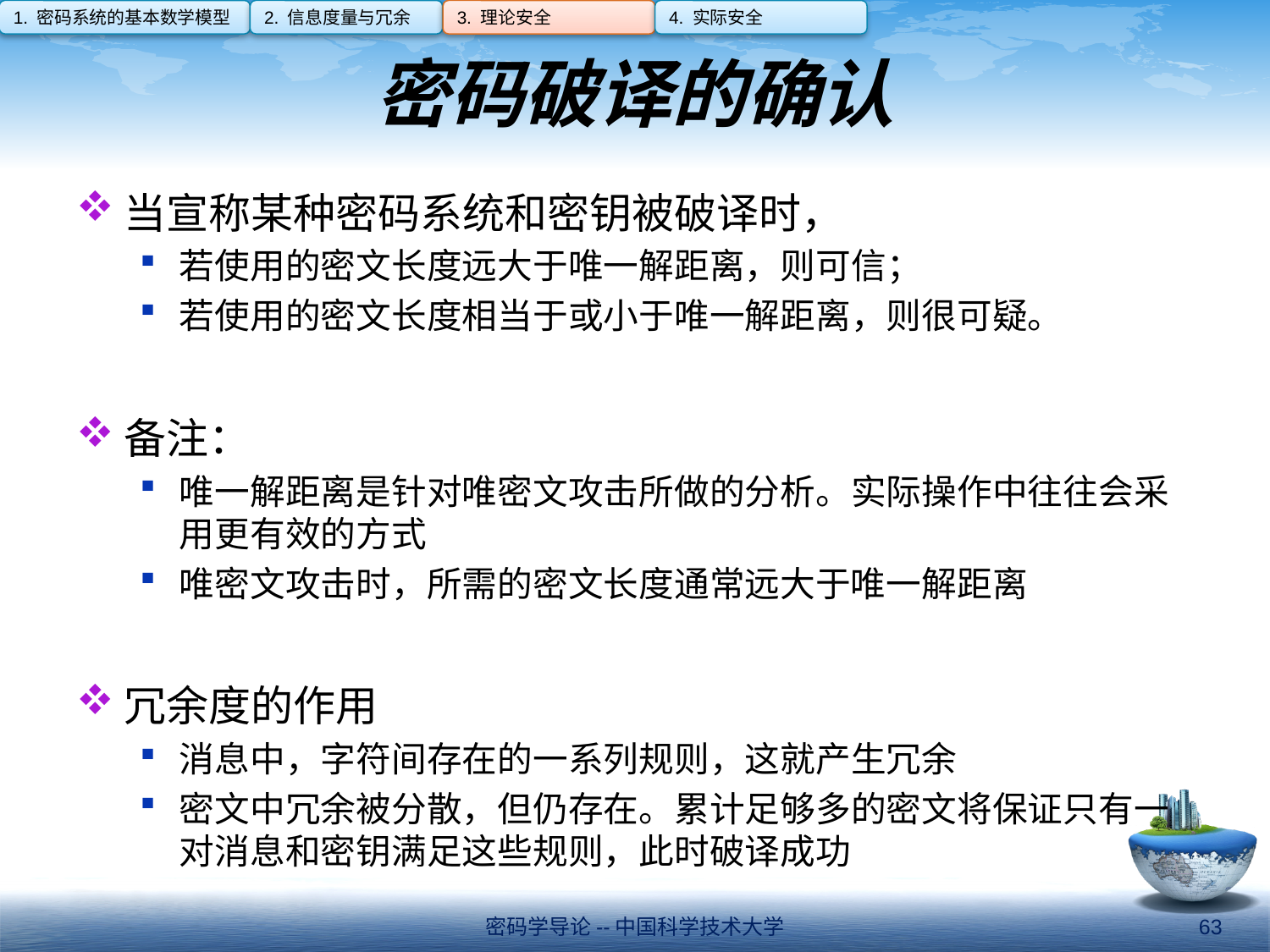

1. 密码系统的基本数学模型
2. 信息度量与冗余
3. 理论安全
4. 实际安全
# 密码破译的确认
当宣称某种密码系统和密钥被破译时，
若使用的密文长度远大于唯一解距离，则可信；
若使用的密文长度相当于或小于唯一解距离，则很可疑。

备注：
唯一解距离是针对唯密文攻击所做的分析。实际操作中往往会采用更有效的方式
唯密文攻击时，所需的密文长度通常远大于唯一解距离

冗余度的作用
消息中，字符间存在的一系列规则，这就产生冗余
密文中冗余被分散，但仍存在。累计足够多的密文将保证只有一对消息和密钥满足这些规则，此时破译成功
密码学导论--中国科学技术大学
63